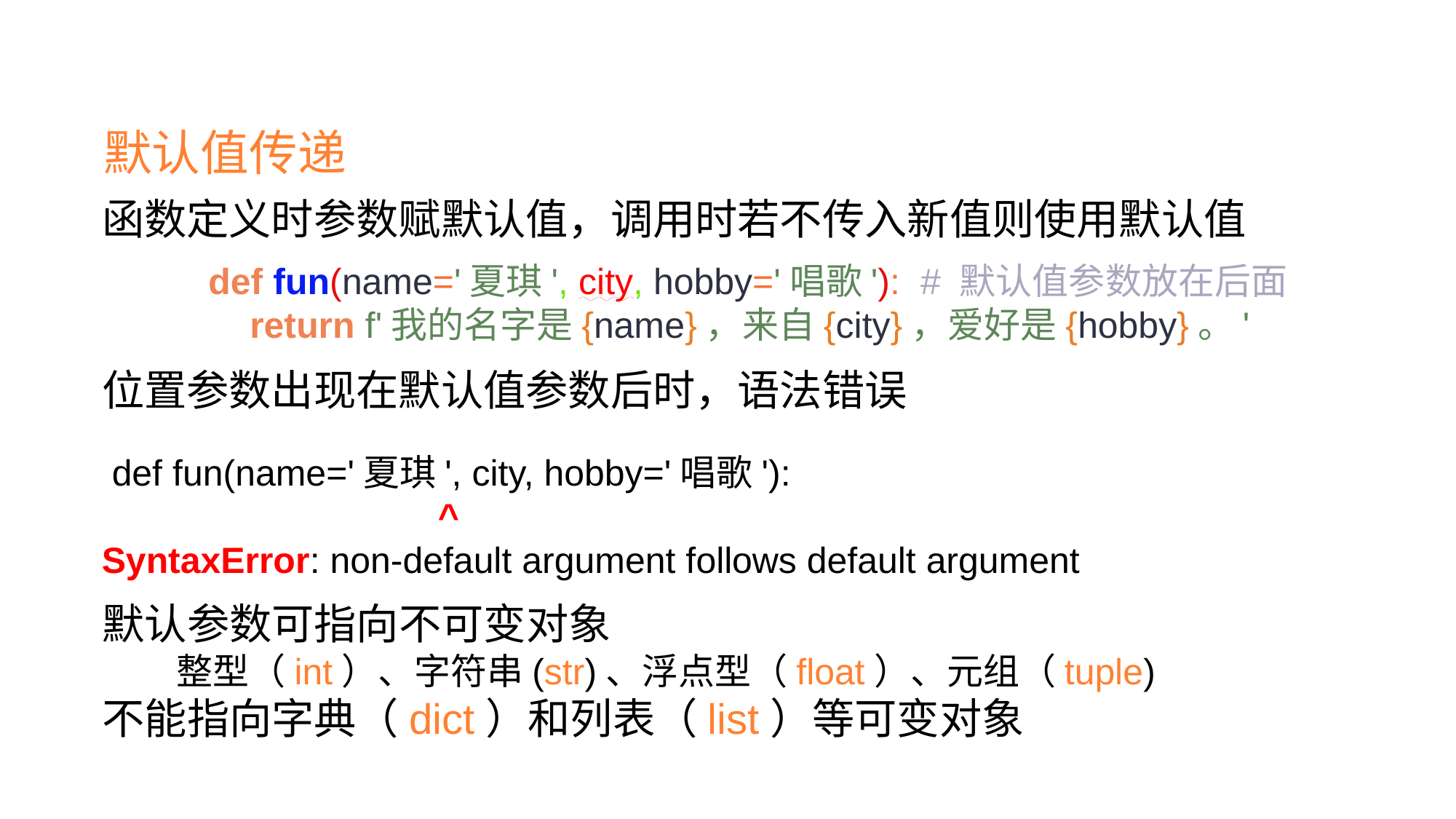

默认值传递
函数定义时参数赋默认值，调用时若不传入新值则使用默认值
def fun(name='夏琪', city, hobby='唱歌'):  # 默认值参数放在后面
    return f'我的名字是{name}，来自{city}，爱好是{hobby}。'
位置参数出现在默认值参数后时，语法错误
 def fun(name='夏琪', city, hobby='唱歌'):
                                 ^
SyntaxError: non-default argument follows default argument
默认参数可指向不可变对象
        整型（int）、字符串(str)、浮点型（float）、元组（tuple)
不能指向字典（dict）和列表（list）等可变对象